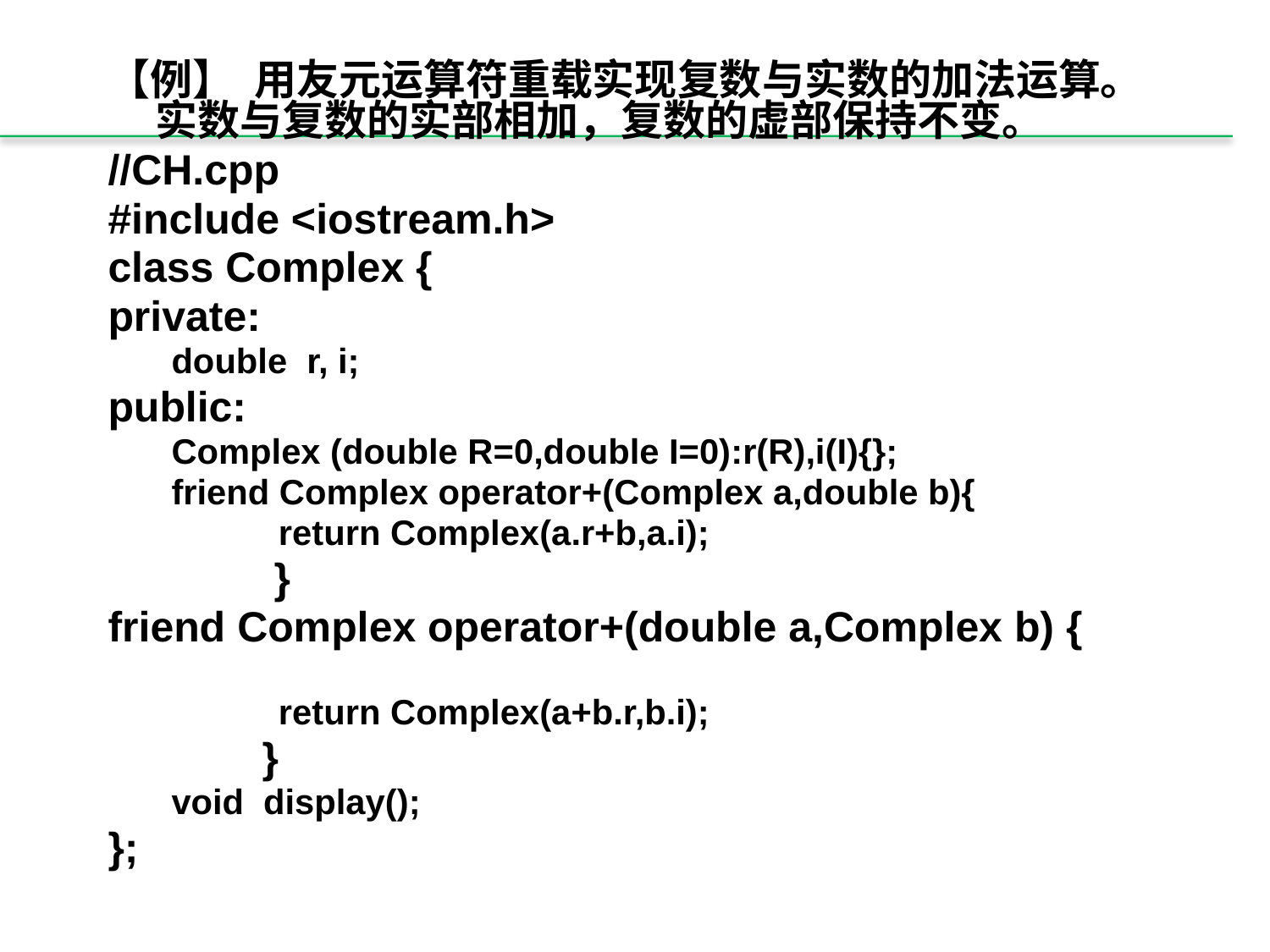

【例】  用友元运算符重载实现复数与实数的加法运算。实数与复数的实部相加，复数的虚部保持不变。
//CH.cpp
#include <iostream.h>
class Complex {
private:
double  r, i;
public:
Complex (double R=0,double I=0):r(R),i(I){};
friend Complex operator+(Complex a,double b){
           return Complex(a.r+b,a.i);
              }
friend Complex operator+(double a,Complex b) {
           return Complex(a+b.r,b.i);
             }
void  display();
};